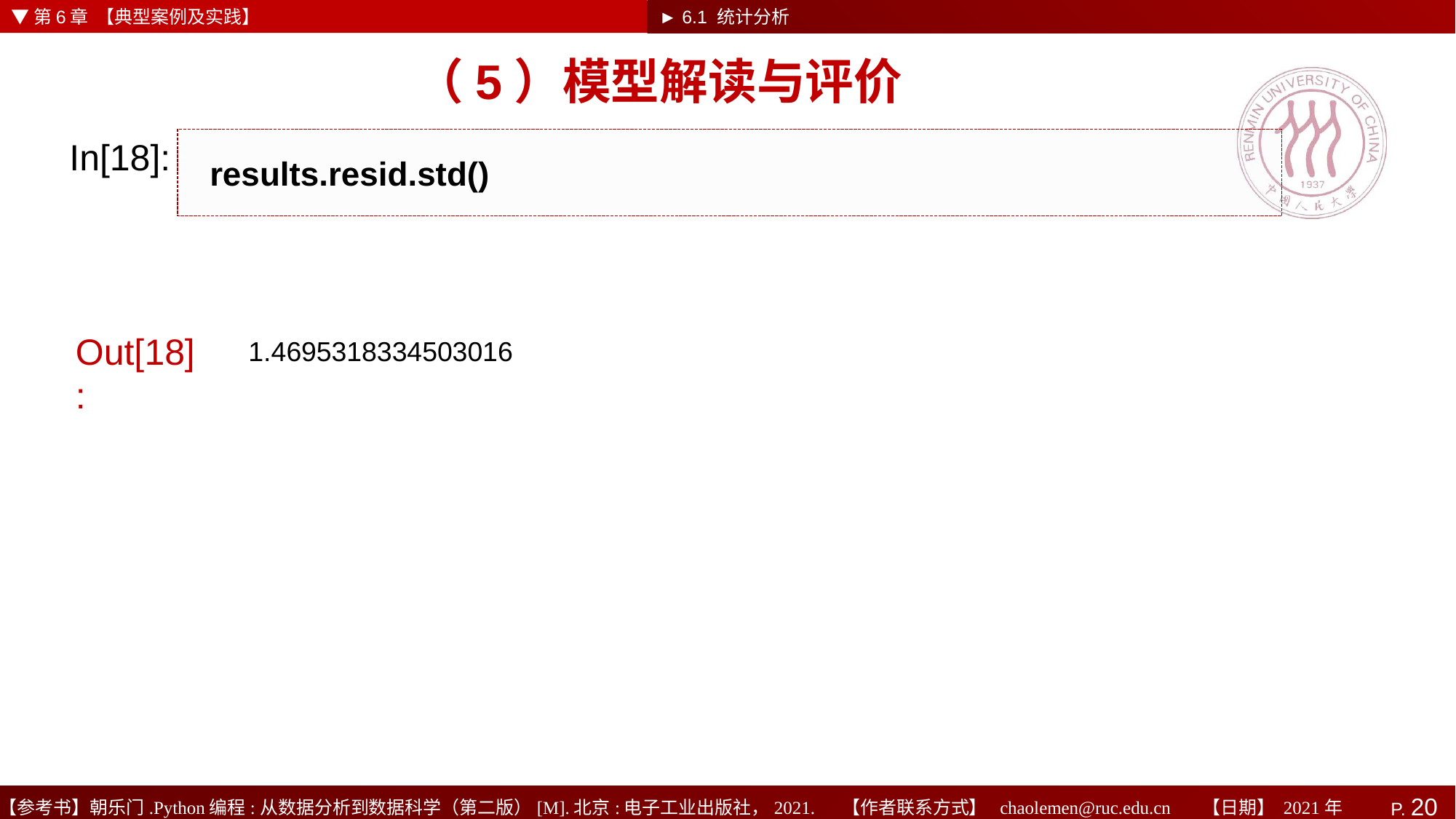

▼第6章  【典型案例及实践】
► 6.1 统计分析
# （5）模型解读与评价
In[18]:
results.resid.std()
Out[18]:
1.4695318334503016